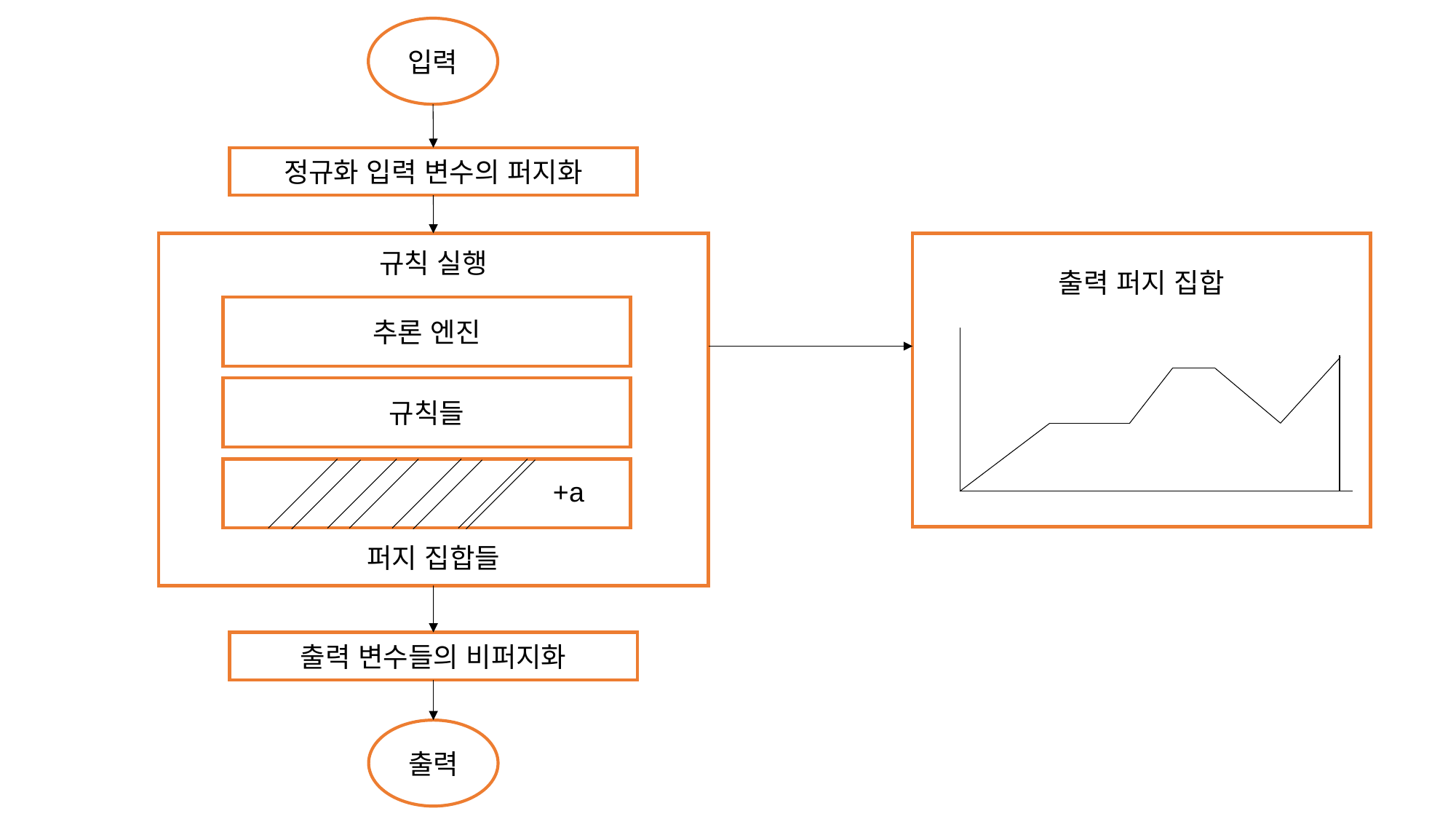

입력
정규화 입력 변수의 퍼지화
규칙 실행

퍼지 집합들
출력 퍼지 집합

추론 엔진
규칙들

+a
출력 변수들의 비퍼지화
출력